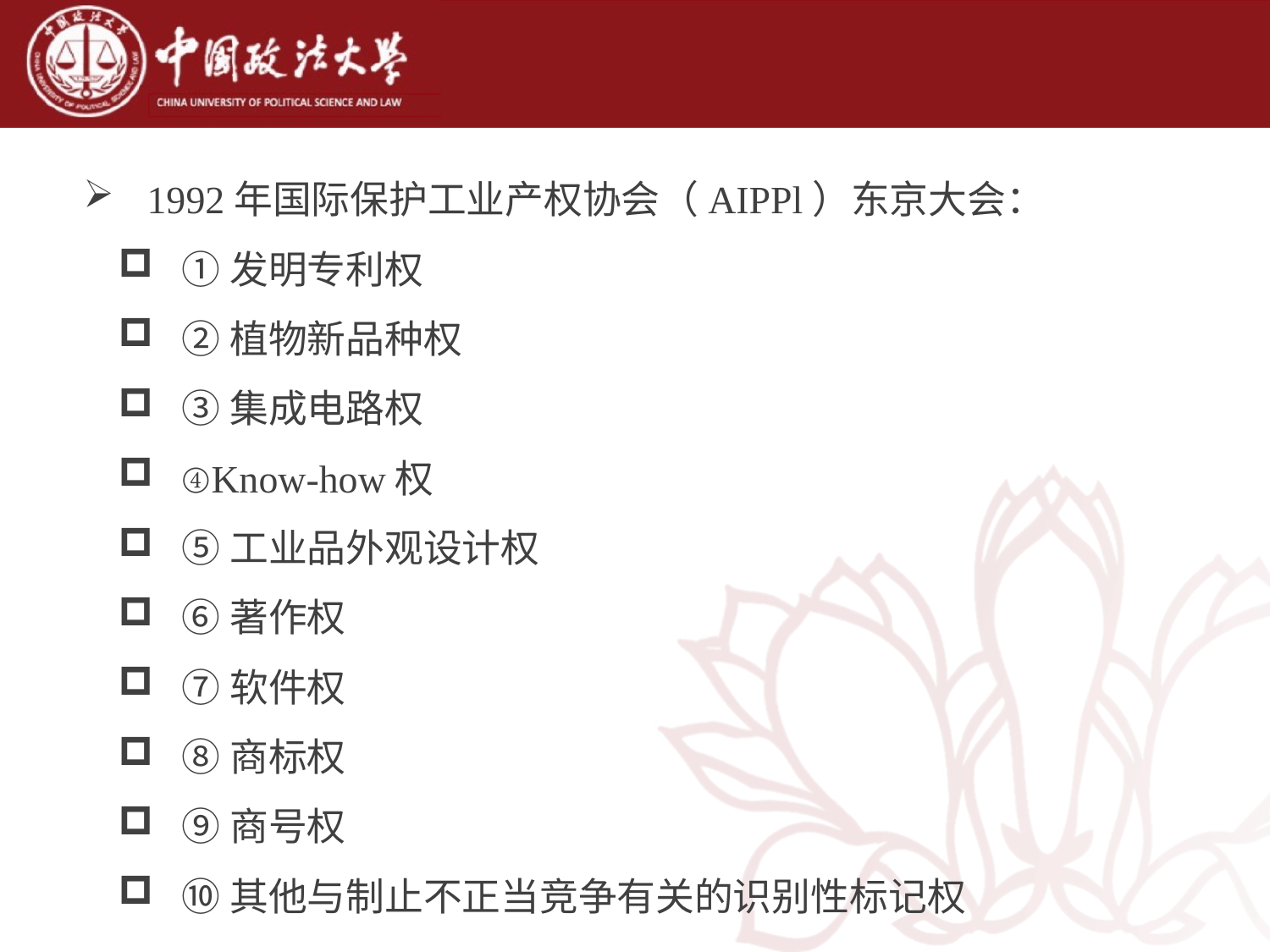

1992年国际保护工业产权协会（AIPPl）东京大会：
①发明专利权
②植物新品种权
③集成电路权
④Know-how权
⑤工业品外观设计权
⑥著作权
⑦软件权
⑧商标权
⑨商号权
⑩其他与制止不正当竞争有关的识别性标记权